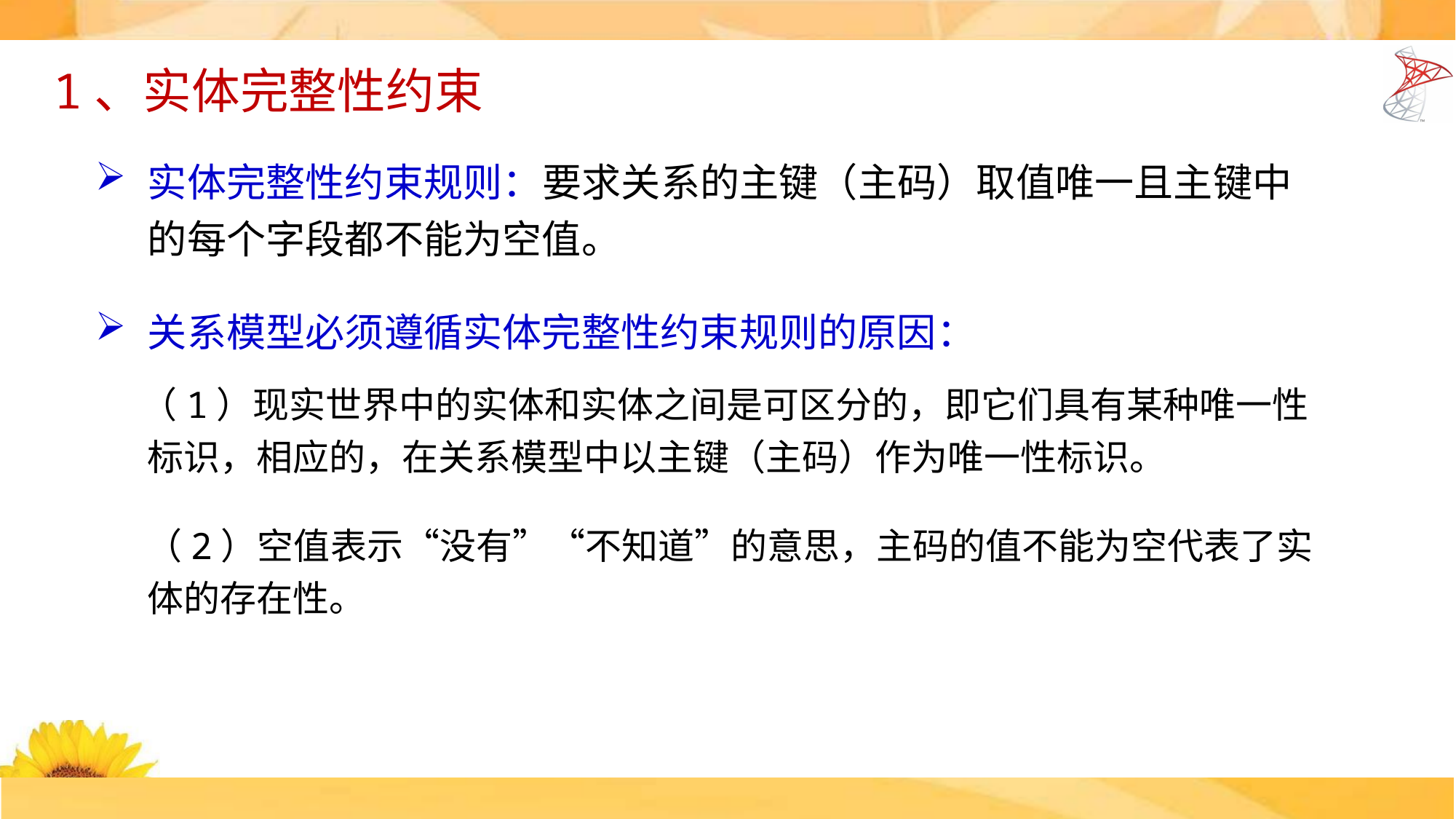

1、实体完整性约束
实体完整性约束规则：要求关系的主键（主码）取值唯一且主键中的每个字段都不能为空值。
关系模型必须遵循实体完整性约束规则的原因：
  （1）现实世界中的实体和实体之间是可区分的，即它们具有某种唯一性标识，相应的，在关系模型中以主键（主码）作为唯一性标识。
  （2）空值表示“没有”“不知道”的意思，主码的值不能为空代表了实体的存在性。